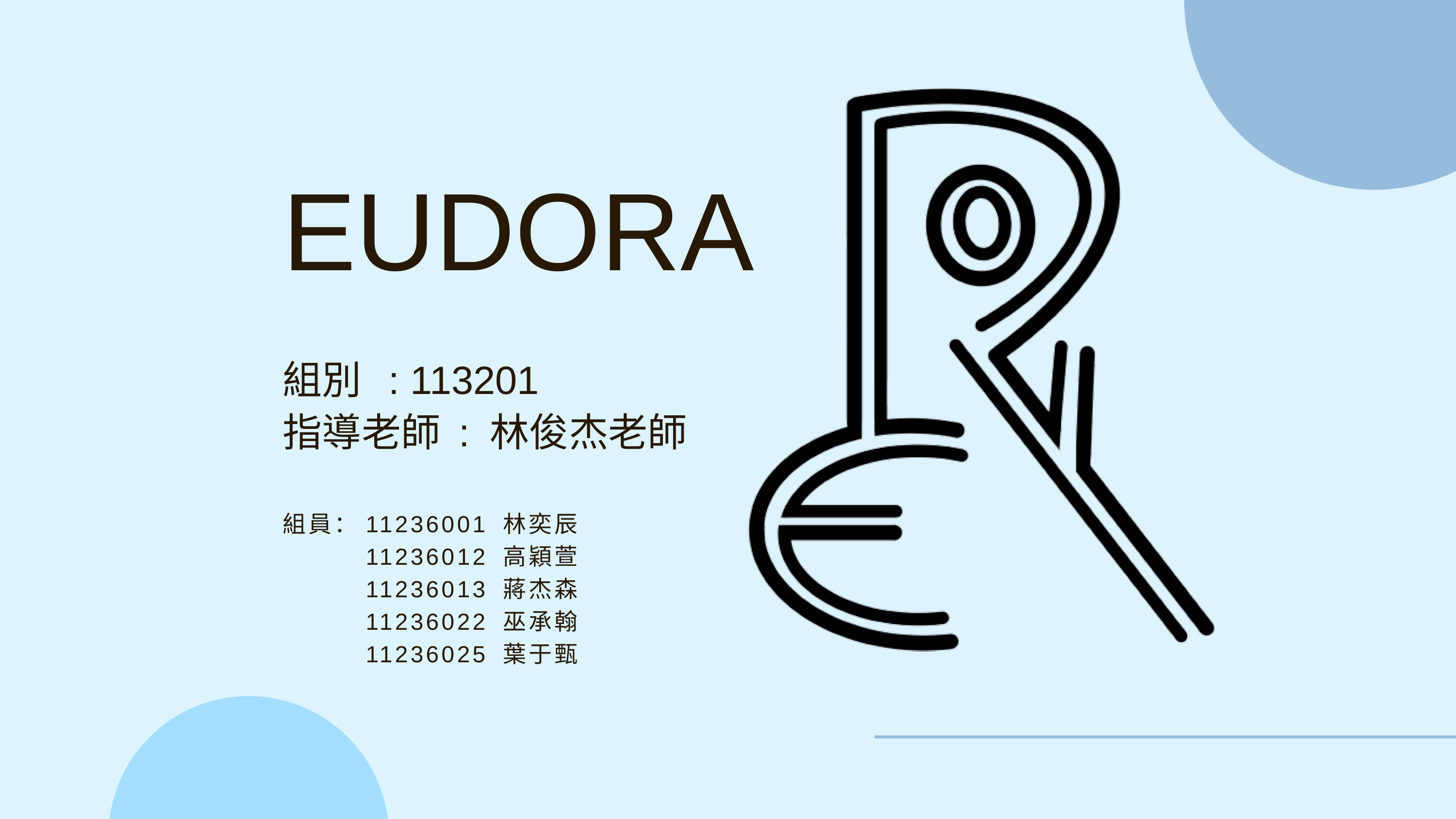

EUDORA
組別  : 113201
指導老師 : 林俊杰老師
組員：11236001 林奕辰
　　　11236012 高穎萱
　　　11236013 蔣杰森
　　　11236022 巫承翰
　　　11236025 葉于甄